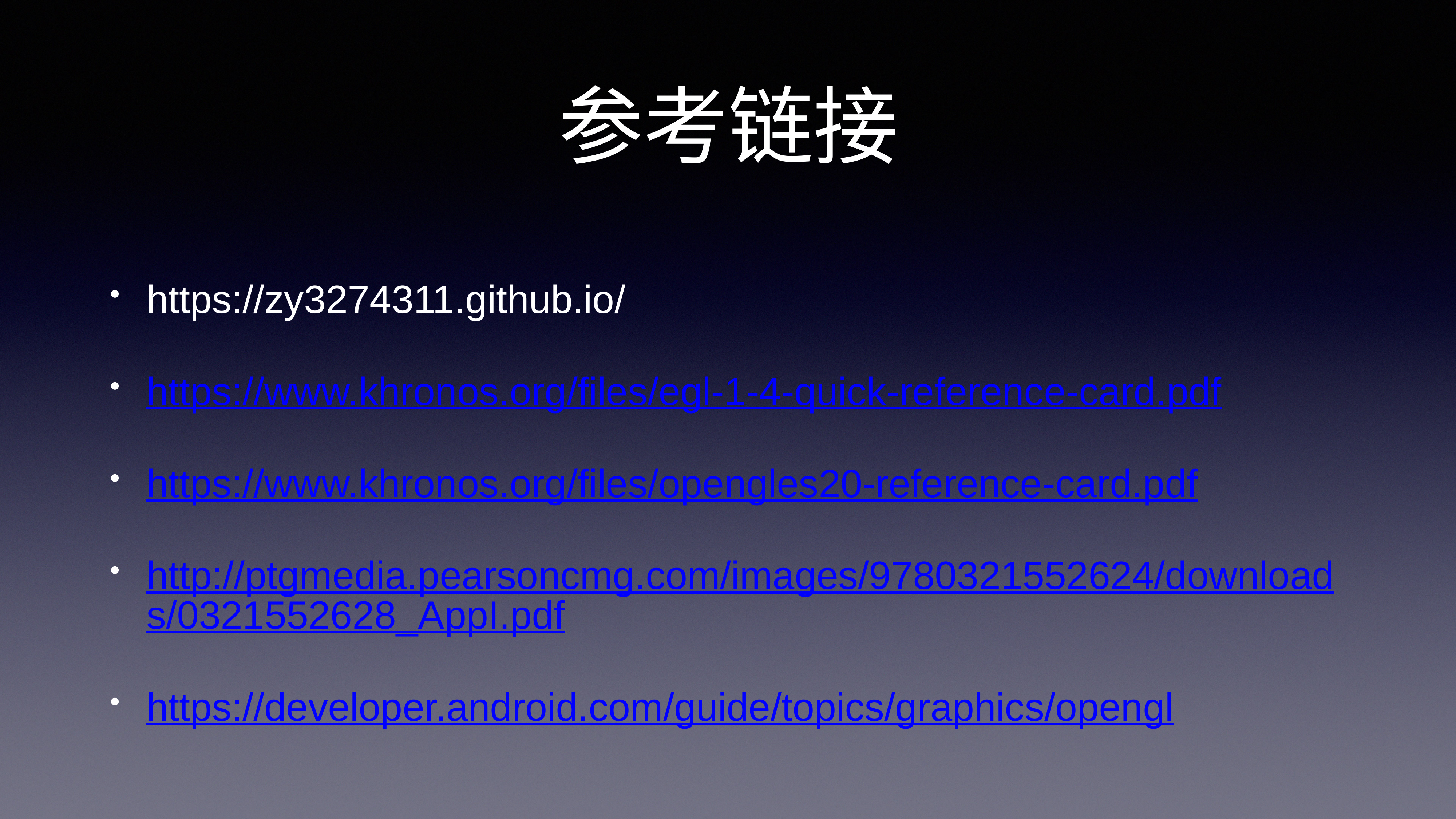

# 参考链接
https://zy3274311.github.io/
https://www.khronos.org/files/egl-1-4-quick-reference-card.pdf
https://www.khronos.org/files/opengles20-reference-card.pdf
http://ptgmedia.pearsoncmg.com/images/9780321552624/downloads/0321552628_AppI.pdf
https://developer.android.com/guide/topics/graphics/opengl